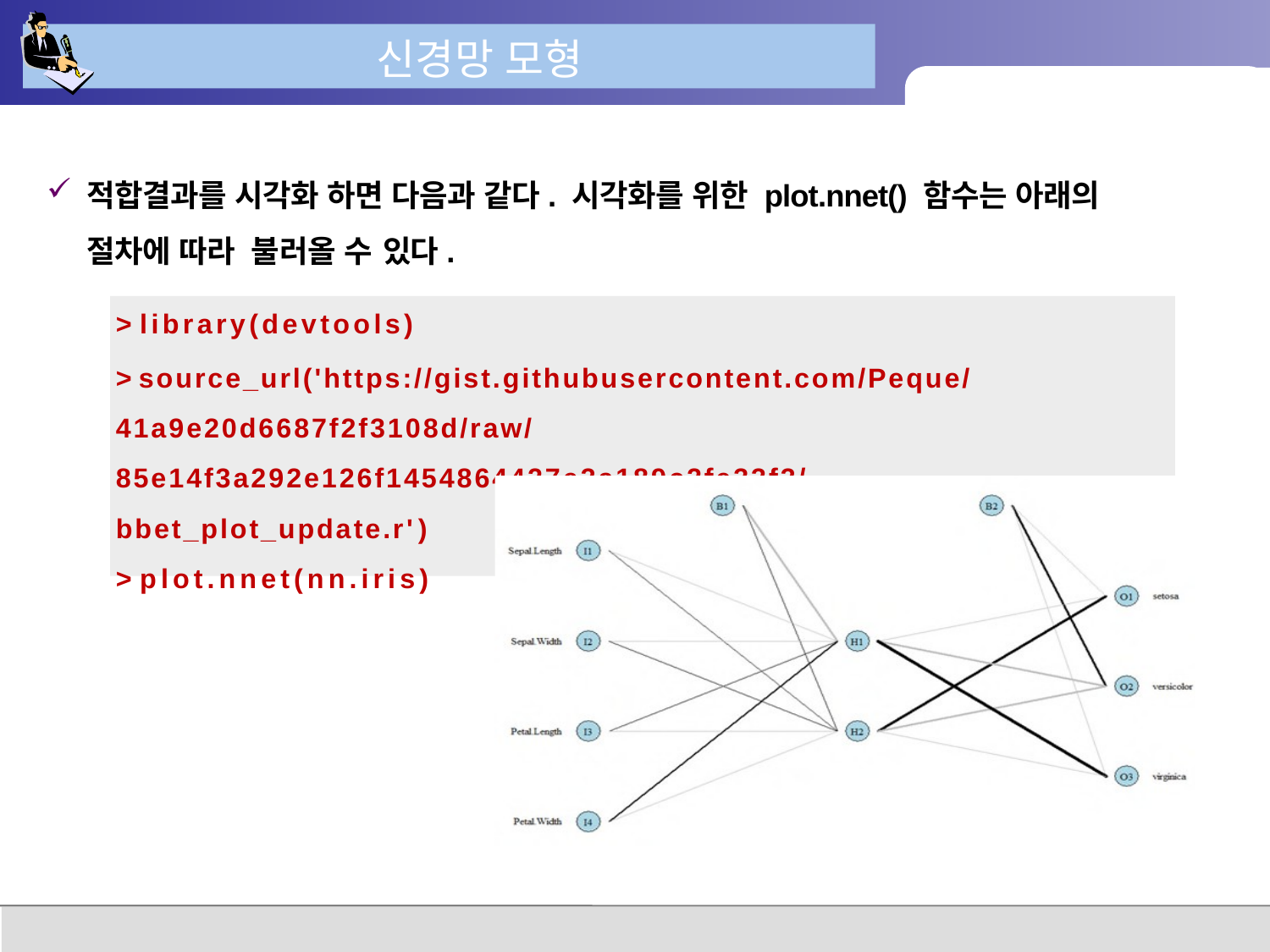

# 신경망 모형
적합결과를 시각화 하면 다음과 같다. 시각화를 위한 plot.nnet() 함수는 아래의 절차에 따라  불러올 수 있다.

> library(devtools)
> source_url('https://gist.githubusercontent.com/Peque/41a9e20d6687f2f3108d/raw/85e14f3a292e126f1454864427e3a189c2fe33f3/bbet_plot_update.r')
> plot.nnet(nn.iris)